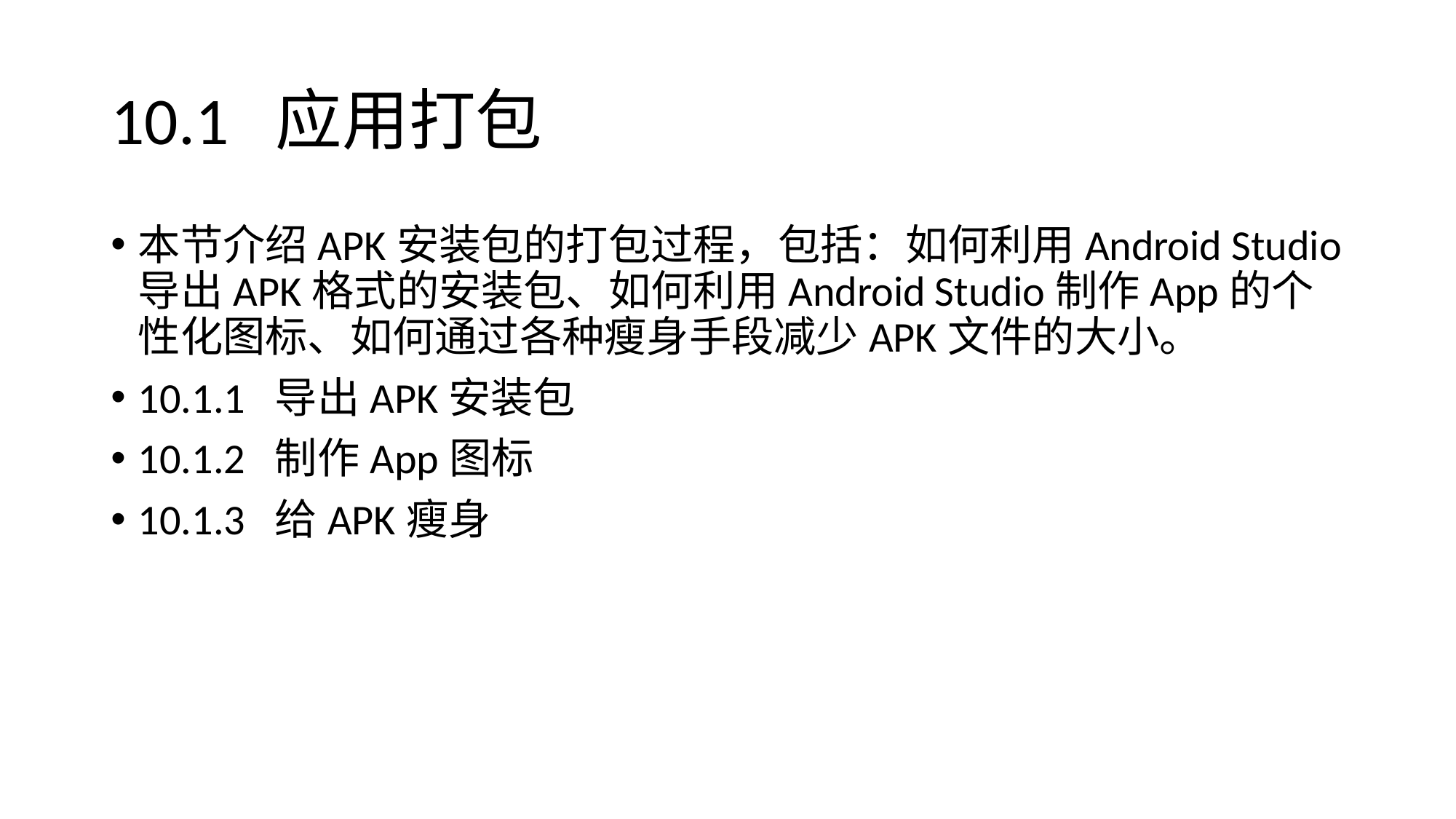

# 10.1  应用打包
本节介绍APK安装包的打包过程，包括：如何利用Android Studio导出APK格式的安装包、如何利用Android Studio制作App的个性化图标、如何通过各种瘦身手段减少APK文件的大小。
10.1.1  导出APK安装包
10.1.2  制作App图标
10.1.3  给APK瘦身